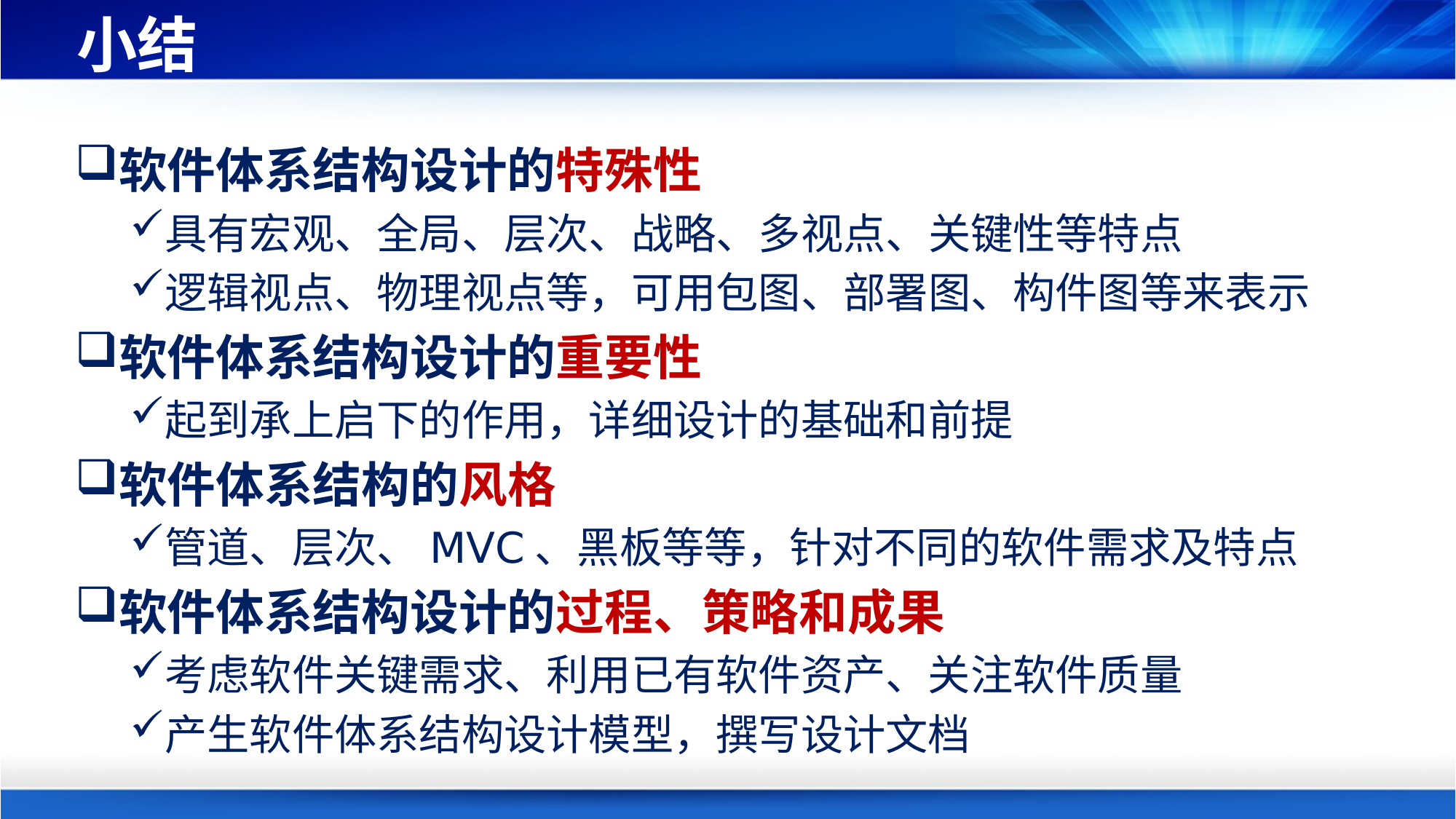

# 小结
软件体系结构设计的特殊性
具有宏观、全局、层次、战略、多视点、关键性等特点
逻辑视点、物理视点等，可用包图、部署图、构件图等来表示
软件体系结构设计的重要性
起到承上启下的作用，详细设计的基础和前提
软件体系结构的风格
管道、层次、MVC、黑板等等，针对不同的软件需求及特点
软件体系结构设计的过程、策略和成果
考虑软件关键需求、利用已有软件资产、关注软件质量
产生软件体系结构设计模型，撰写设计文档